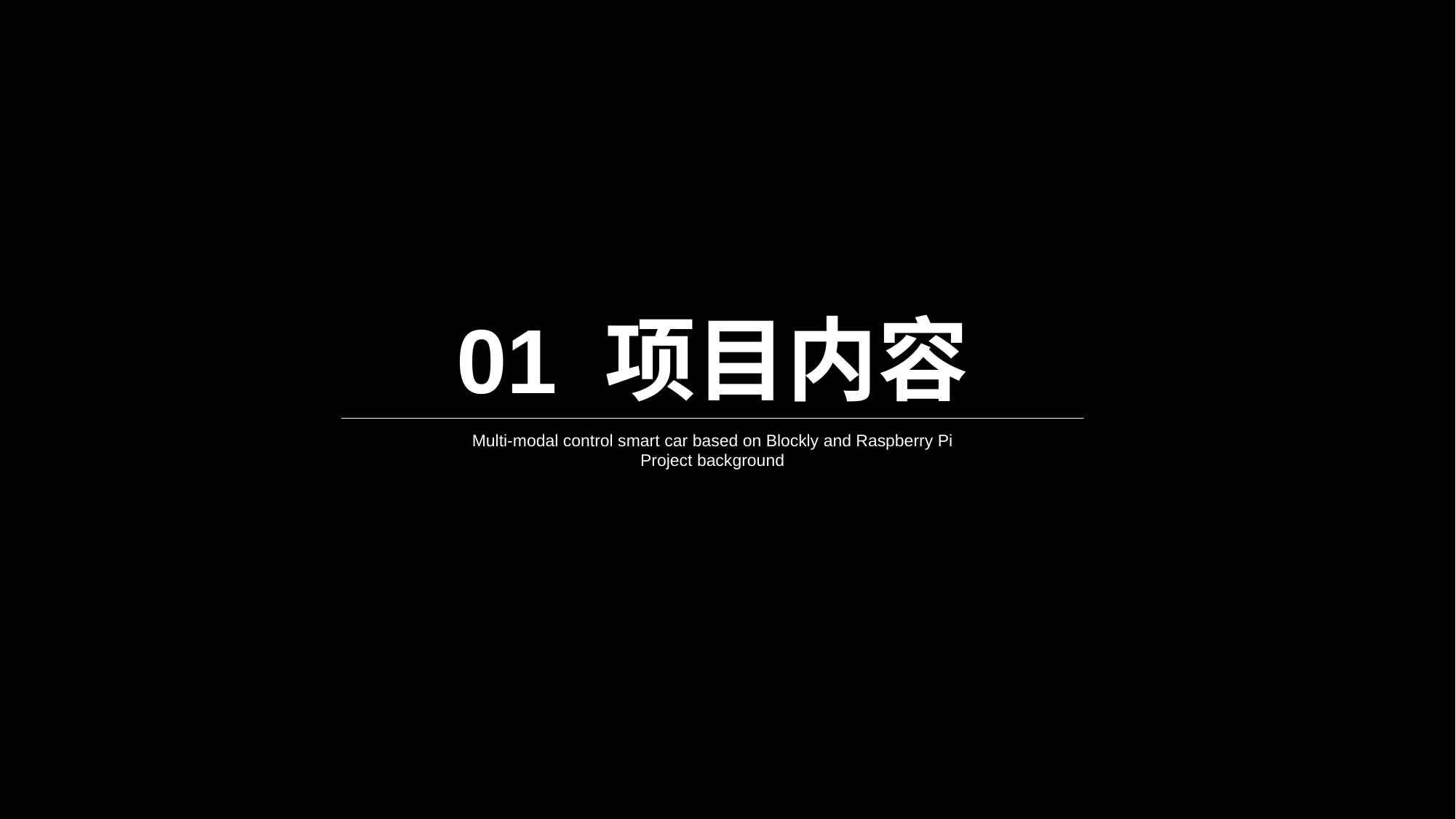

01 项目内容
Multi-modal control smart car based on Blockly and Raspberry Pi
Project background